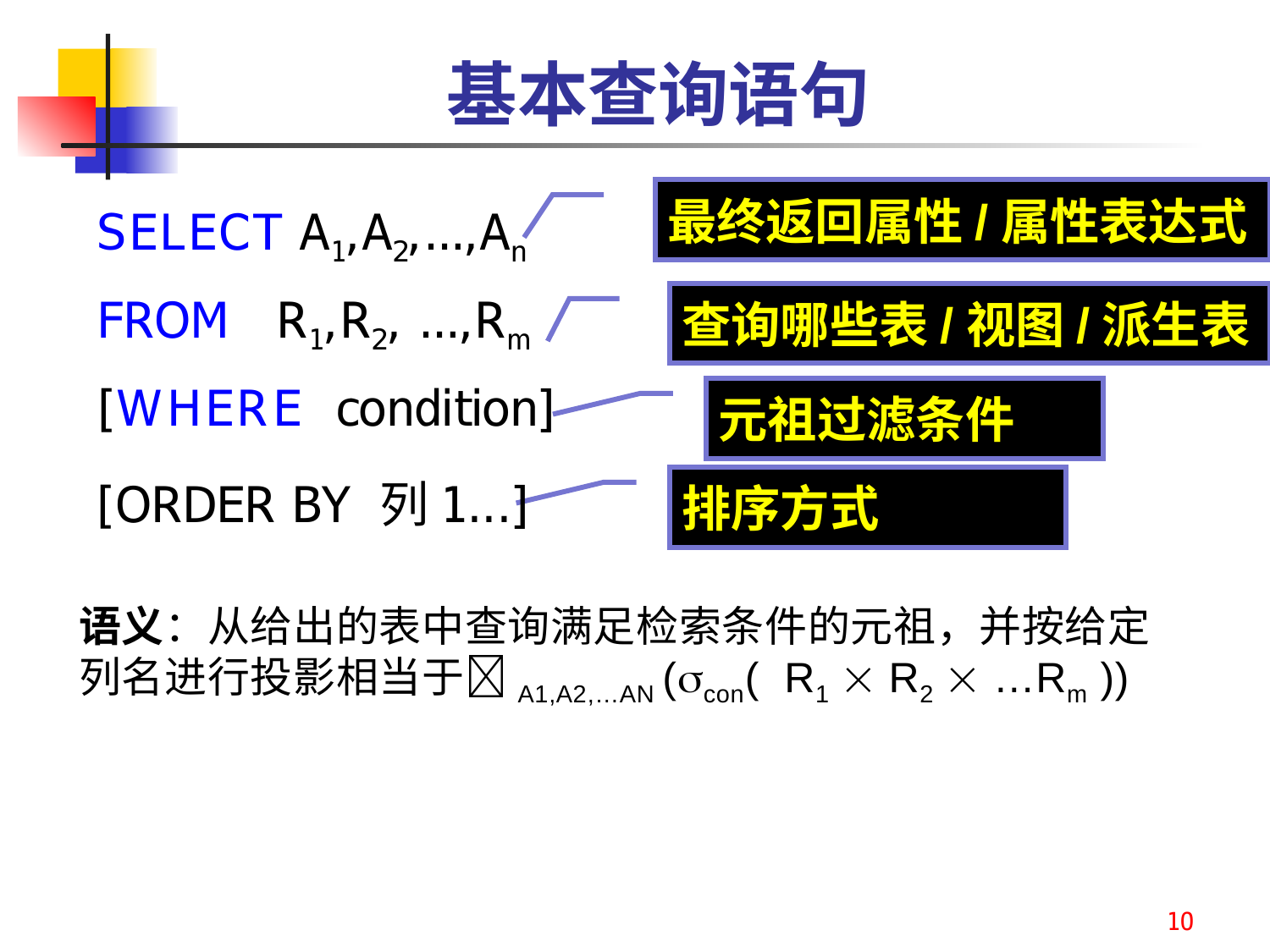

# 基本查询语句
最终返回属性/属性表达式
 SELECT A1,A2,…,An
 FROM   R1,R2, …,Rm
 [WHERE  condition]

查询哪些表/视图/派生表
元祖过滤条件
[ORDER BY 列1...]
排序方式
语义：从给出的表中查询满足检索条件的元祖，并按给定列名进行投影相当于πA1,A2,…AN (σcon(  R1 × R2 × …Rm ))
10